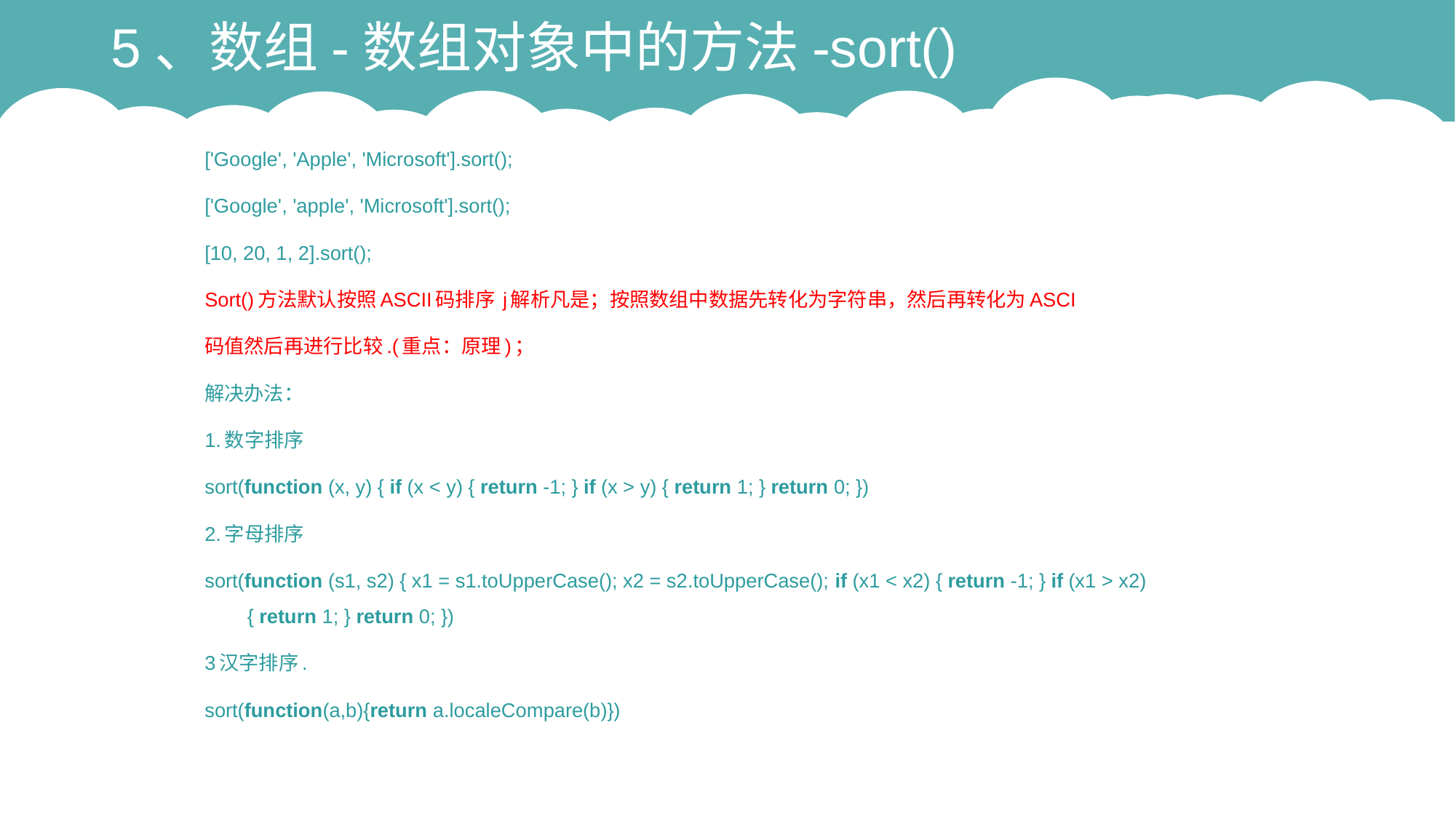

# 5、数组-数组对象中的方法-sort()
['Google', 'Apple', 'Microsoft'].sort();
['Google', 'apple', 'Microsoft'].sort();
[10, 20, 1, 2].sort();
Sort()方法默认按照ASCII码排序 j解析凡是；按照数组中数据先转化为字符串，然后再转化为ASCI
码值然后再进行比较.(重点：原理)；
解决办法：
1.数字排序
sort(function (x, y) { if (x < y) { return -1; } if (x > y) { return 1; } return 0; })
2.字母排序
sort(function (s1, s2) { x1 = s1.toUpperCase(); x2 = s2.toUpperCase(); if (x1 < x2) { return -1; } if (x1 > x2) { return 1; } return 0; })
3汉字排序.
sort(function(a,b){return a.localeCompare(b)})